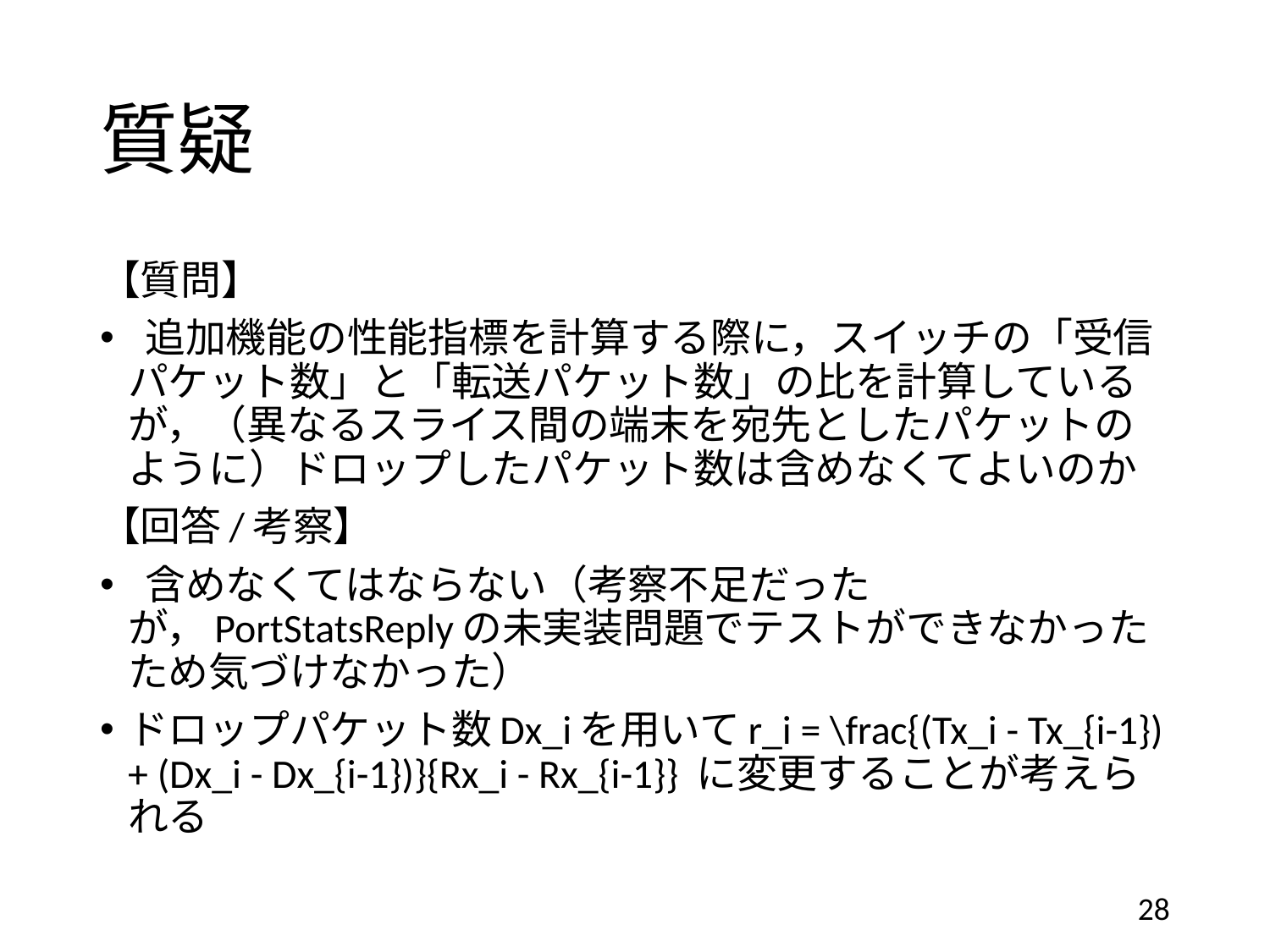

# 質疑
【質問】
 追加機能の性能指標を計算する際に，スイッチの「受信パケット数」と「転送パケット数」の比を計算しているが，（異なるスライス間の端末を宛先としたパケットのように）ドロップしたパケット数は含めなくてよいのか
【回答/考察】
 含めなくてはならない（考察不足だったが，PortStatsReplyの未実装問題でテストができなかったため気づけなかった）
ドロップパケット数Dx_iを用いてr_i = \frac{(Tx_i - Tx_{i-1}) + (Dx_i - Dx_{i-1})}{Rx_i - Rx_{i-1}} に変更することが考えられる

28